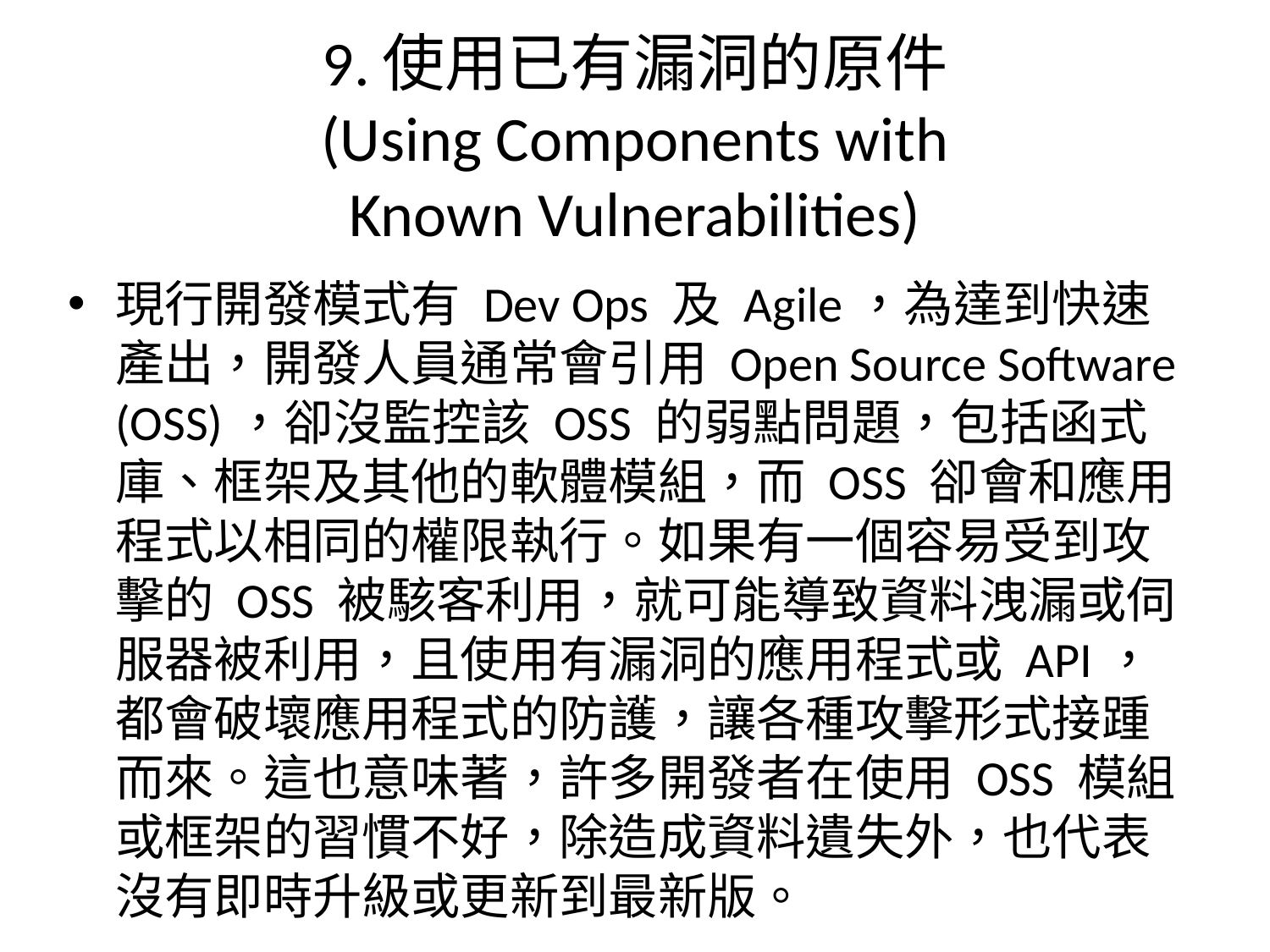

# 9.使用已有漏洞的原件 (Using Components with Known Vulnerabilities)
現行開發模式有 Dev Ops 及 Agile，為達到快速產出，開發人員通常會引用 Open Source Software (OSS)，卻沒監控該 OSS 的弱點問題，包括函式庫、框架及其他的軟體模組，而 OSS 卻會和應用程式以相同的權限執行。如果有一個容易受到攻擊的 OSS 被駭客利用，就可能導致資料洩漏或伺服器被利用，且使用有漏洞的應用程式或 API，都會破壞應用程式的防護，讓各種攻擊形式接踵而來。這也意味著，許多開發者在使用 OSS 模組或框架的習慣不好，除造成資料遺失外，也代表沒有即時升級或更新到最新版。